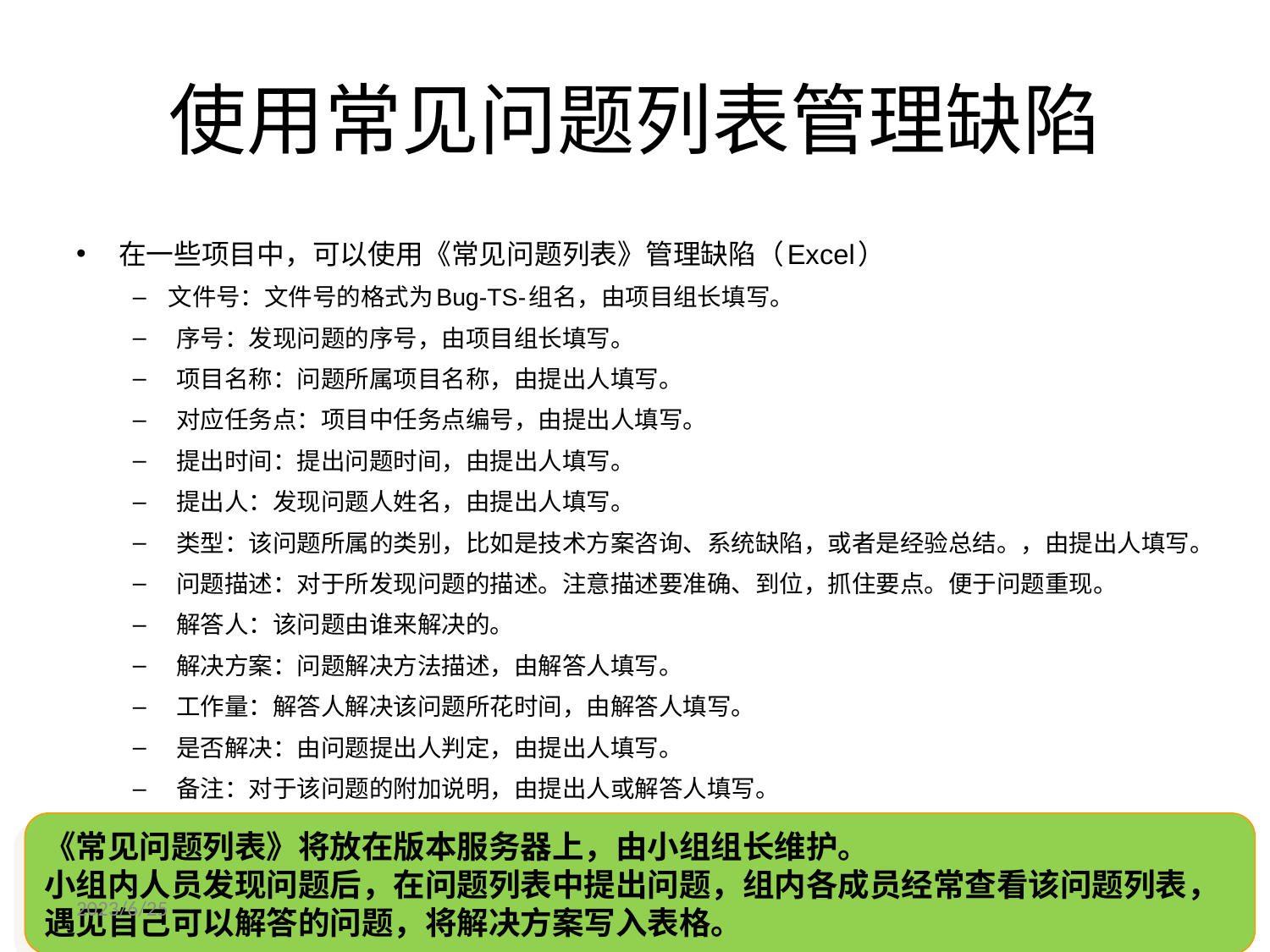

# 使用常见问题列表管理缺陷
在一些项目中，可以使用《常见问题列表》管理缺陷（Excel）
文件号：文件号的格式为Bug-TS-组名，由项目组长填写。
 序号：发现问题的序号，由项目组长填写。
 项目名称：问题所属项目名称，由提出人填写。
 对应任务点：项目中任务点编号，由提出人填写。
 提出时间：提出问题时间，由提出人填写。
 提出人：发现问题人姓名，由提出人填写。
 类型：该问题所属的类别，比如是技术方案咨询、系统缺陷，或者是经验总结。，由提出人填写。
 问题描述：对于所发现问题的描述。注意描述要准确、到位，抓住要点。便于问题重现。
 解答人：该问题由谁来解决的。
 解决方案：问题解决方法描述，由解答人填写。
 工作量：解答人解决该问题所花时间，由解答人填写。
 是否解决：由问题提出人判定，由提出人填写。
 备注：对于该问题的附加说明，由提出人或解答人填写。
《常见问题列表》将放在版本服务器上，由小组组长维护。
小组内人员发现问题后，在问题列表中提出问题，组内各成员经常查看该问题列表，遇见自己可以解答的问题，将解决方案写入表格。
2023/6/25
软件项目开发流程检视
148